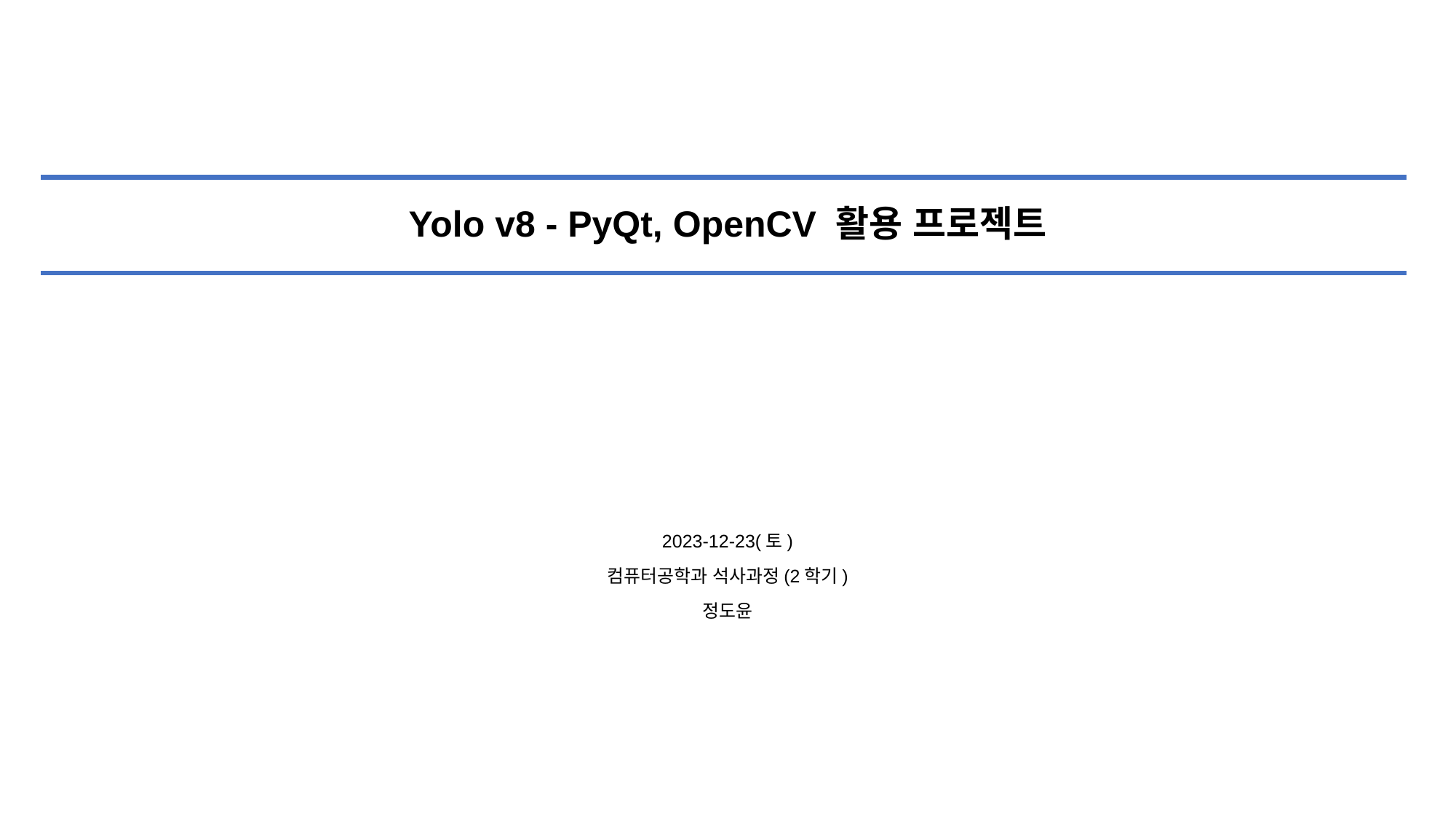

# Yolo v8 - PyQt, OpenCV 활용 프로젝트
2023-12-23(토)
컴퓨터공학과 석사과정(2학기)
정도윤